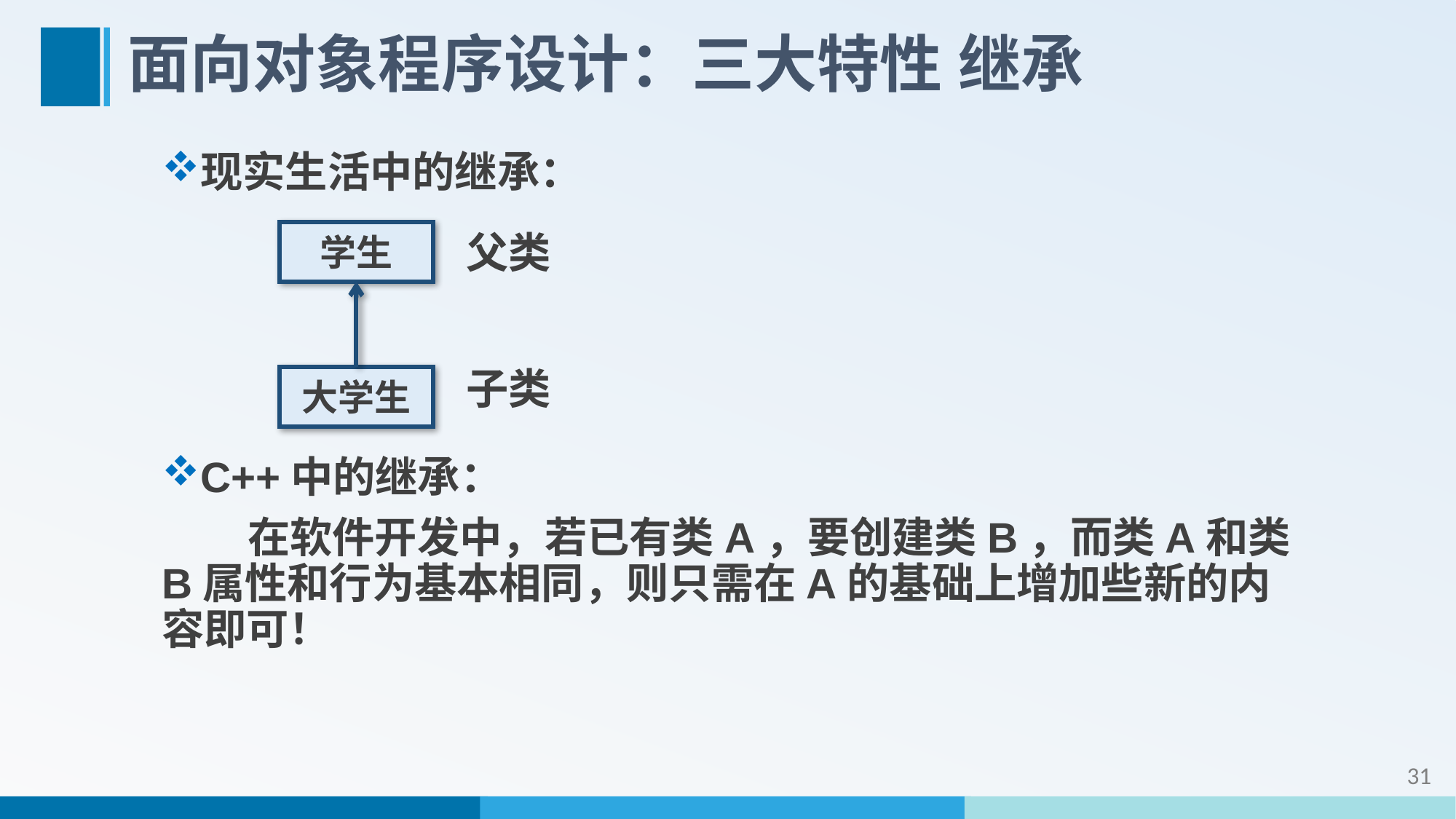

# 面向对象程序设计：三大特性 继承
现实生活中的继承：

C++中的继承：
在软件开发中，若已有类A，要创建类B，而类A和类B属性和行为基本相同，则只需在A的基础上增加些新的内容即可！
父类
学生
子类
大学生